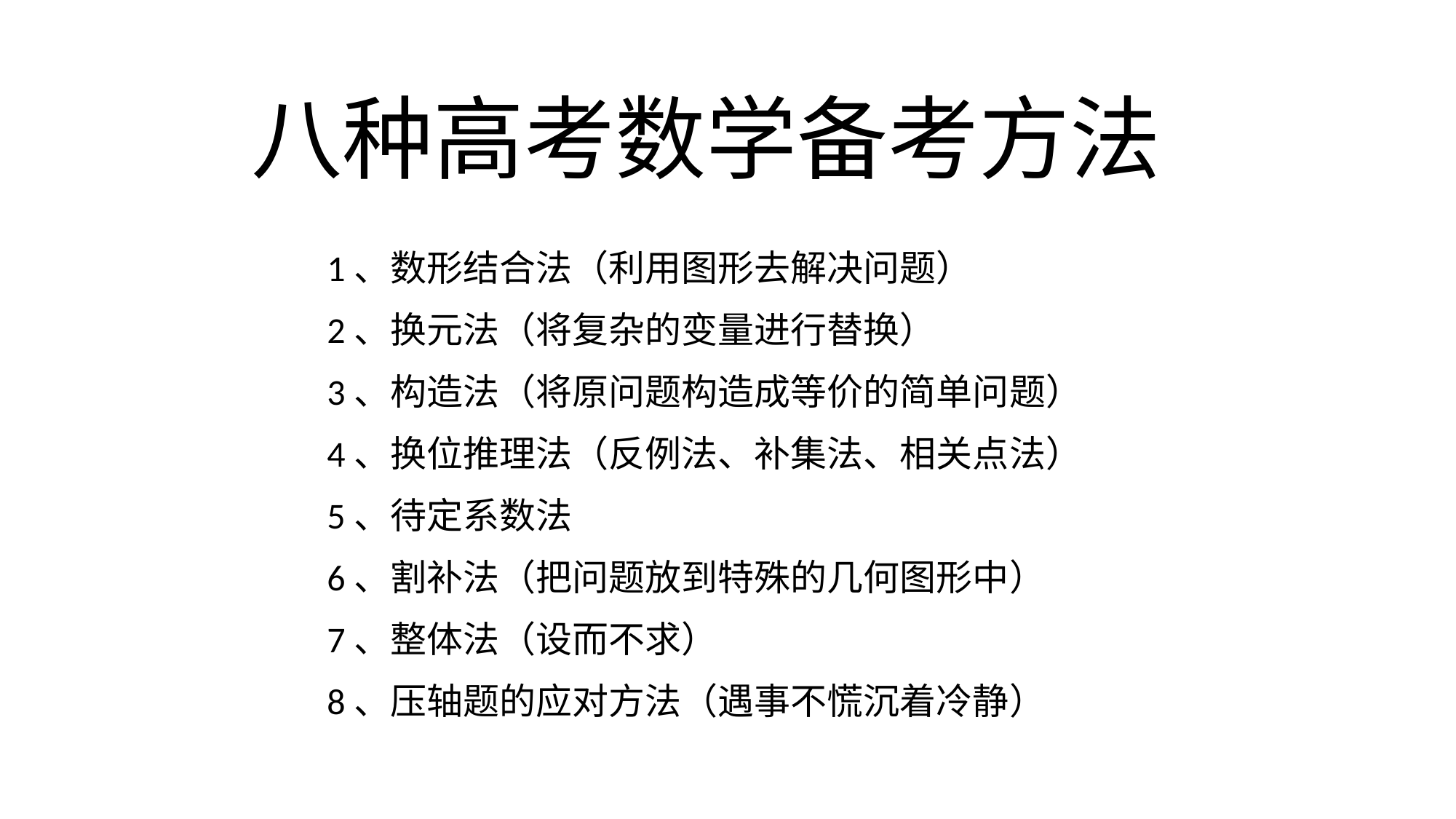

# 八种高考数学备考方法
1、数形结合法（利用图形去解决问题）
2、换元法（将复杂的变量进行替换）
3、构造法（将原问题构造成等价的简单问题）
4、换位推理法（反例法、补集法、相关点法）
5、待定系数法
6、割补法（把问题放到特殊的几何图形中）
7、整体法（设而不求）
8、压轴题的应对方法（遇事不慌沉着冷静）